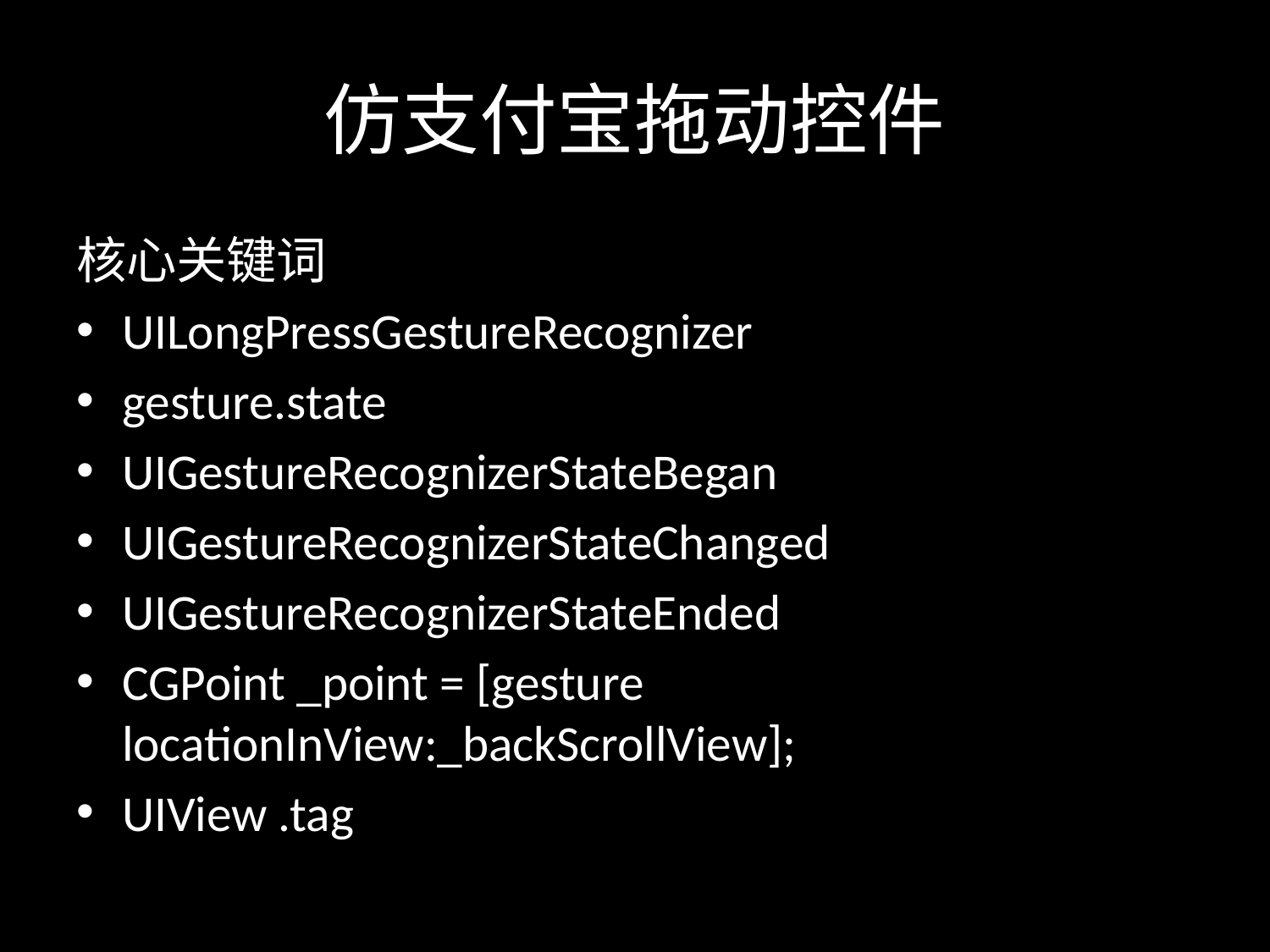

# 仿支付宝拖动控件
核心关键词
UILongPressGestureRecognizer
gesture.state
UIGestureRecognizerStateBegan
UIGestureRecognizerStateChanged
UIGestureRecognizerStateEnded
CGPoint _point = [gesture locationInView:_backScrollView];
UIView .tag